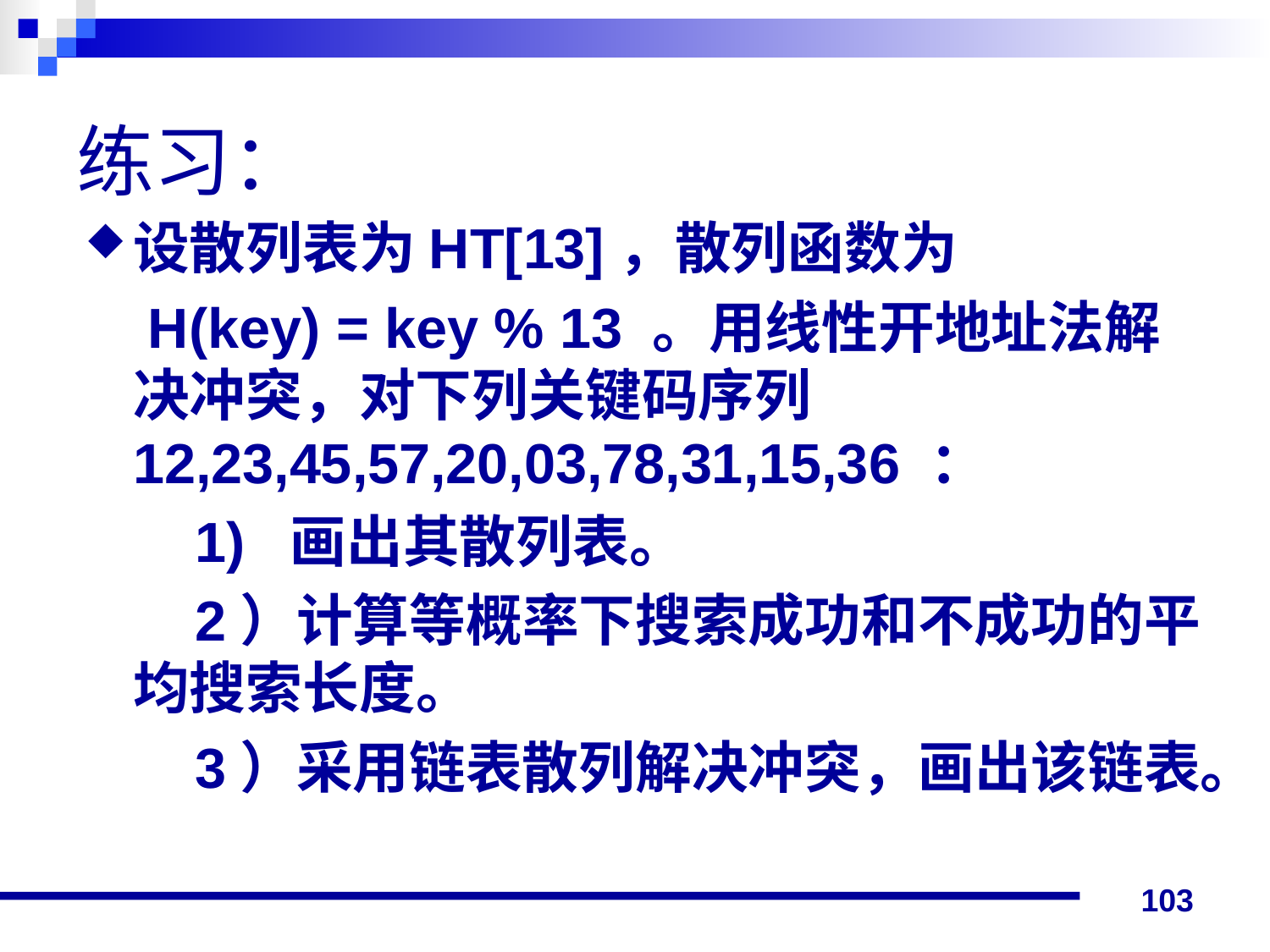

# 练习：
设散列表为HT[13]，散列函数为
    H(key) = key % 13 。用线性开地址法解决冲突，对下列关键码序列 12,23,45,57,20,03,78,31,15,36 ：
       1)  画出其散列表。
       2）计算等概率下搜索成功和不成功的平均搜索长度。
       3）采用链表散列解决冲突，画出该链表。

103